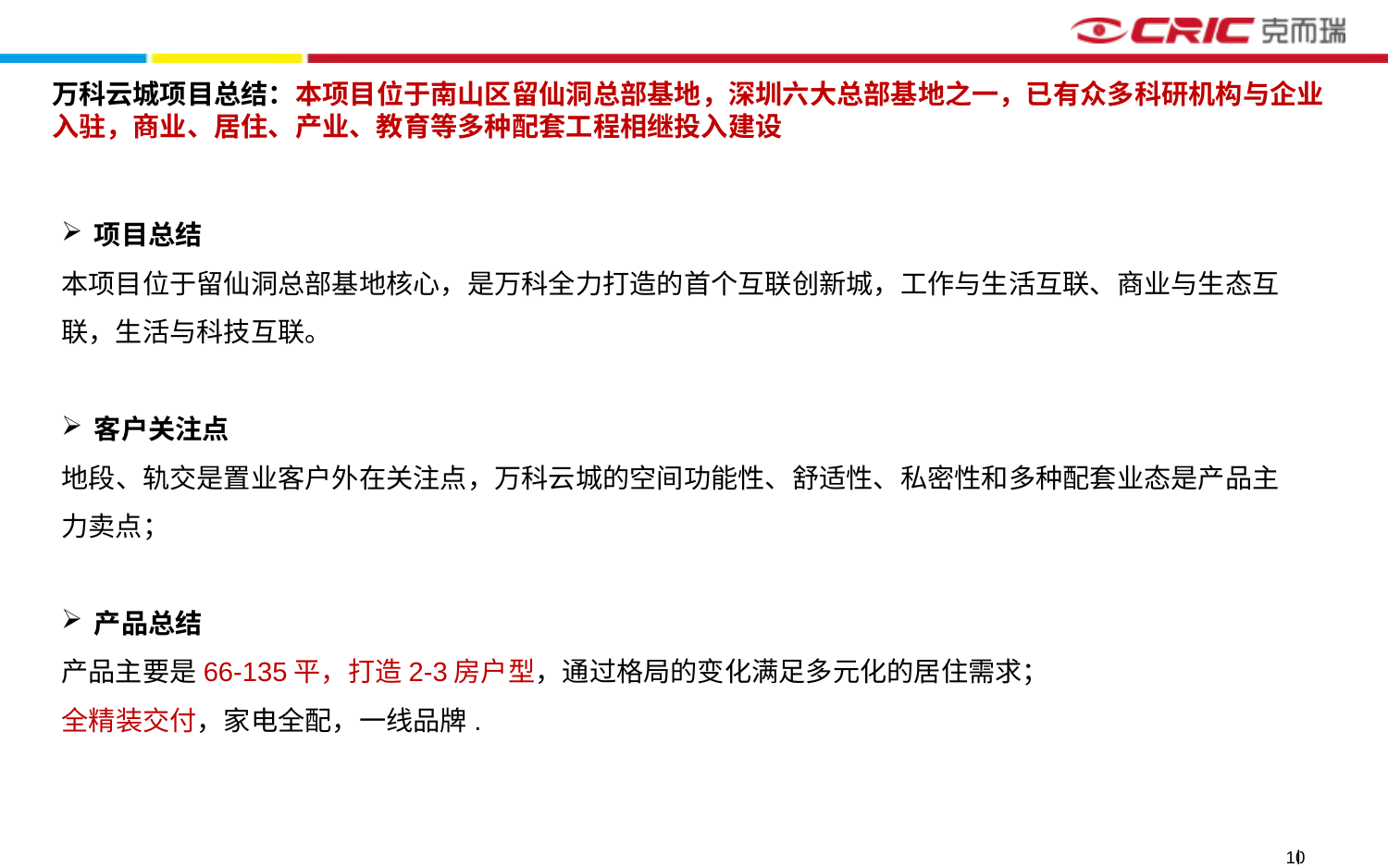

万科云城项目总结：本项目位于南山区留仙洞总部基地，深圳六大总部基地之一，已有众多科研机构与企业入驻，商业、居住、产业、教育等多种配套工程相继投入建设
项目总结
本项目位于留仙洞总部基地核心，是万科全力打造的首个互联创新城，工作与生活互联、商业与生态互联，生活与科技互联。

客户关注点
地段、轨交是置业客户外在关注点，万科云城的空间功能性、舒适性、私密性和多种配套业态是产品主力卖点；

产品总结
产品主要是66-135平，打造2-3房户型，通过格局的变化满足多元化的居住需求；
全精装交付，家电全配，一线品牌.